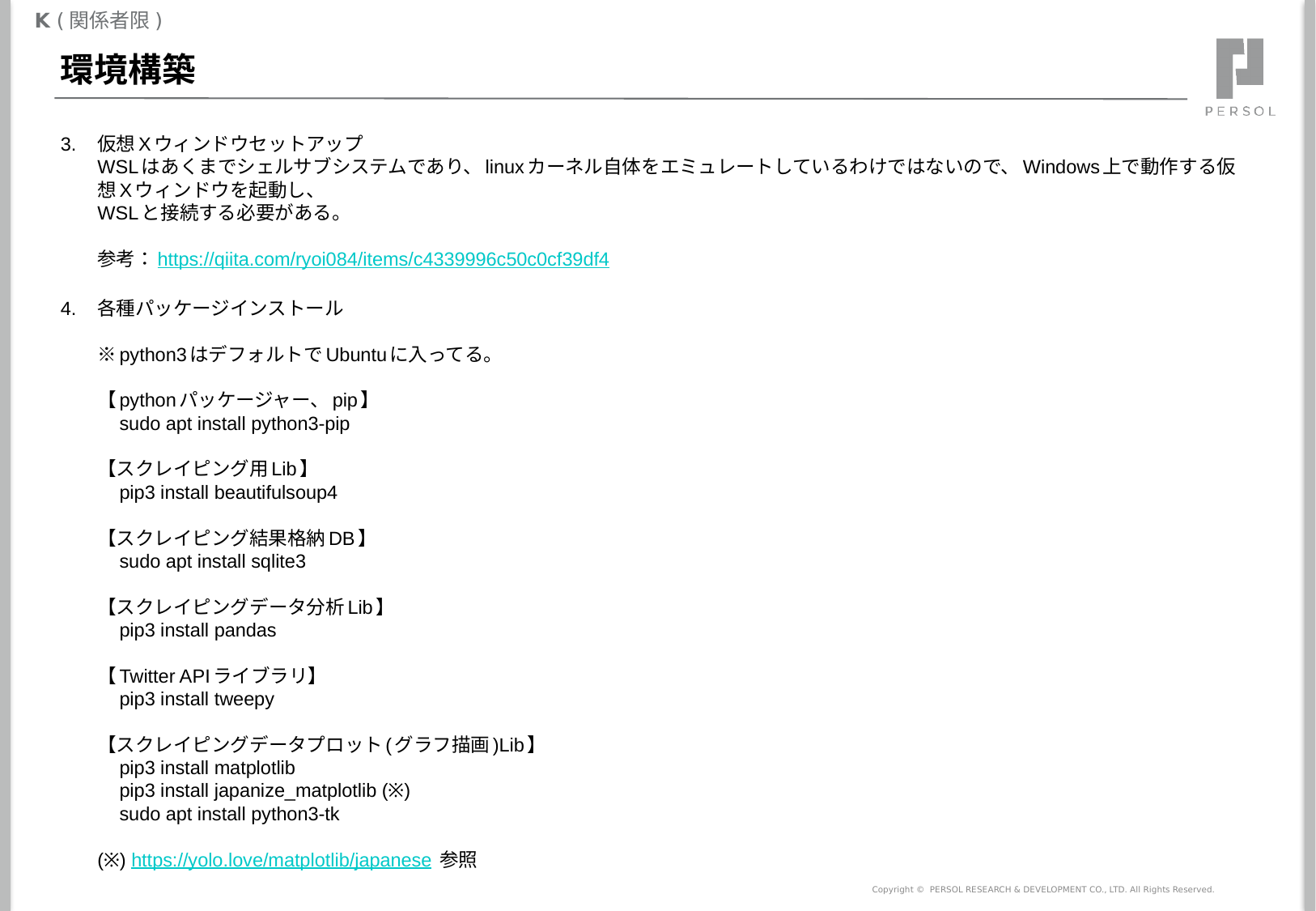

# 環境構築
仮想Xウィンドウセットアップ
WSLはあくまでシェルサブシステムであり、linuxカーネル自体をエミュレートしているわけではないので、Windows上で動作する仮想Xウィンドウを起動し、
WSLと接続する必要がある。
参考：https://qiita.com/ryoi084/items/c4339996c50c0cf39df4
各種パッケージインストール
※python3はデフォルトでUbuntuに入ってる。
【pythonパッケージャー、pip】
　sudo apt install python3-pip
【スクレイピング用Lib】
　pip3 install beautifulsoup4
【スクレイピング結果格納DB】
　sudo apt install sqlite3
【スクレイピングデータ分析Lib】
　pip3 install pandas
【Twitter APIライブラリ】
　pip3 install tweepy
【スクレイピングデータプロット(グラフ描画)Lib】
　pip3 install matplotlib
　pip3 install japanize_matplotlib (※)
　sudo apt install python3-tk
(※) https://yolo.love/matplotlib/japanese 参照